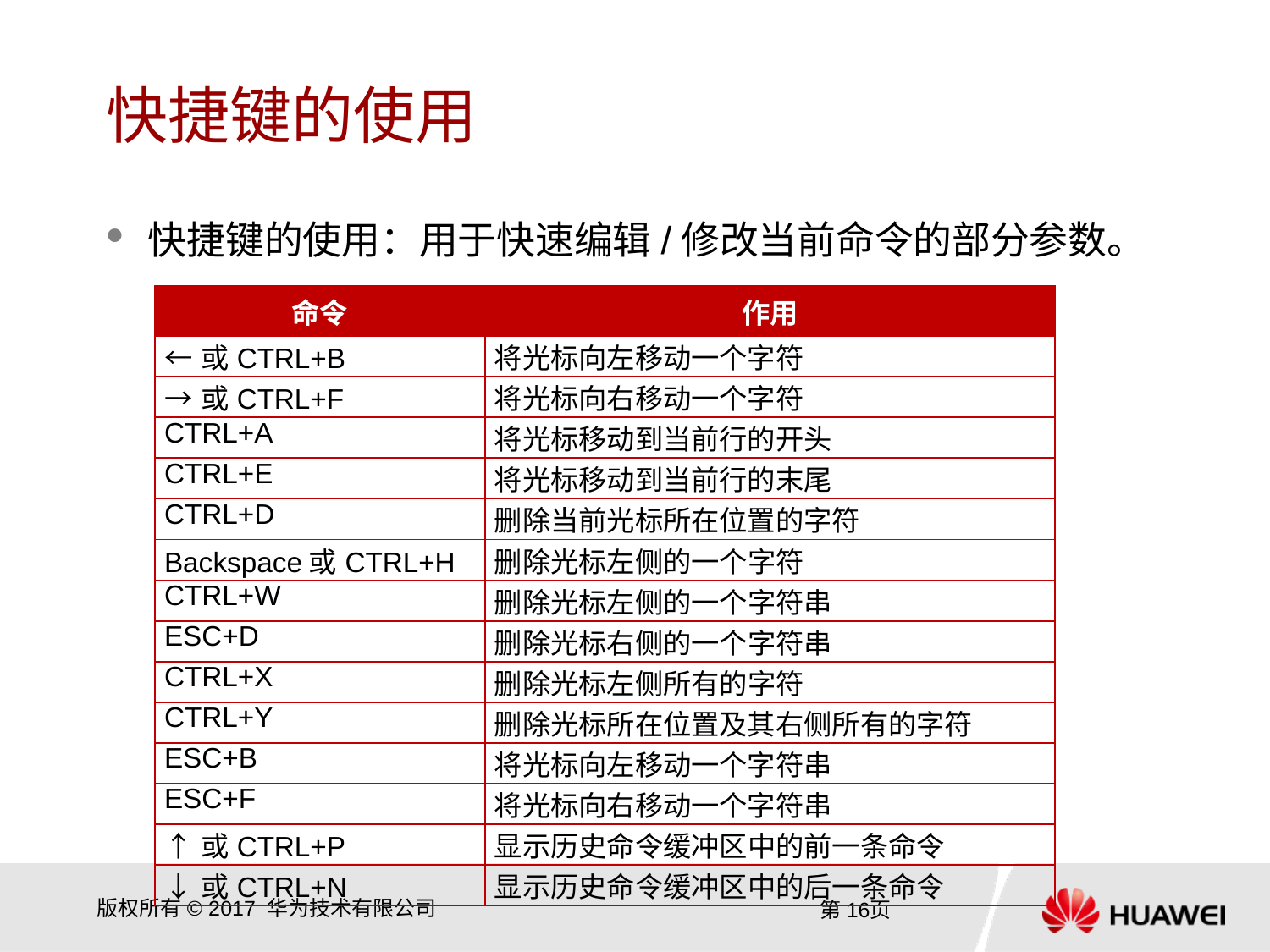

# 快捷键的使用
快捷键的使用：用于快速编辑/修改当前命令的部分参数。

| 命令 | 作用 |
| --- | --- |
| ←或CTRL+B | 将光标向左移动一个字符 |
| →或CTRL+F | 将光标向右移动一个字符 |
| CTRL+A | 将光标移动到当前行的开头 |
| CTRL+E | 将光标移动到当前行的末尾 |
| CTRL+D | 删除当前光标所在位置的字符 |
| Backspace或CTRL+H | 删除光标左侧的一个字符 |
| CTRL+W | 删除光标左侧的一个字符串 |
| ESC+D | 删除光标右侧的一个字符串 |
| CTRL+X | 删除光标左侧所有的字符 |
| CTRL+Y | 删除光标所在位置及其右侧所有的字符 |
| ESC+B | 将光标向左移动一个字符串 |
| ESC+F | 将光标向右移动一个字符串 |
| ↑或CTRL+P | 显示历史命令缓冲区中的前一条命令 |
| ↓或CTRL+N | 显示历史命令缓冲区中的后一条命令 |